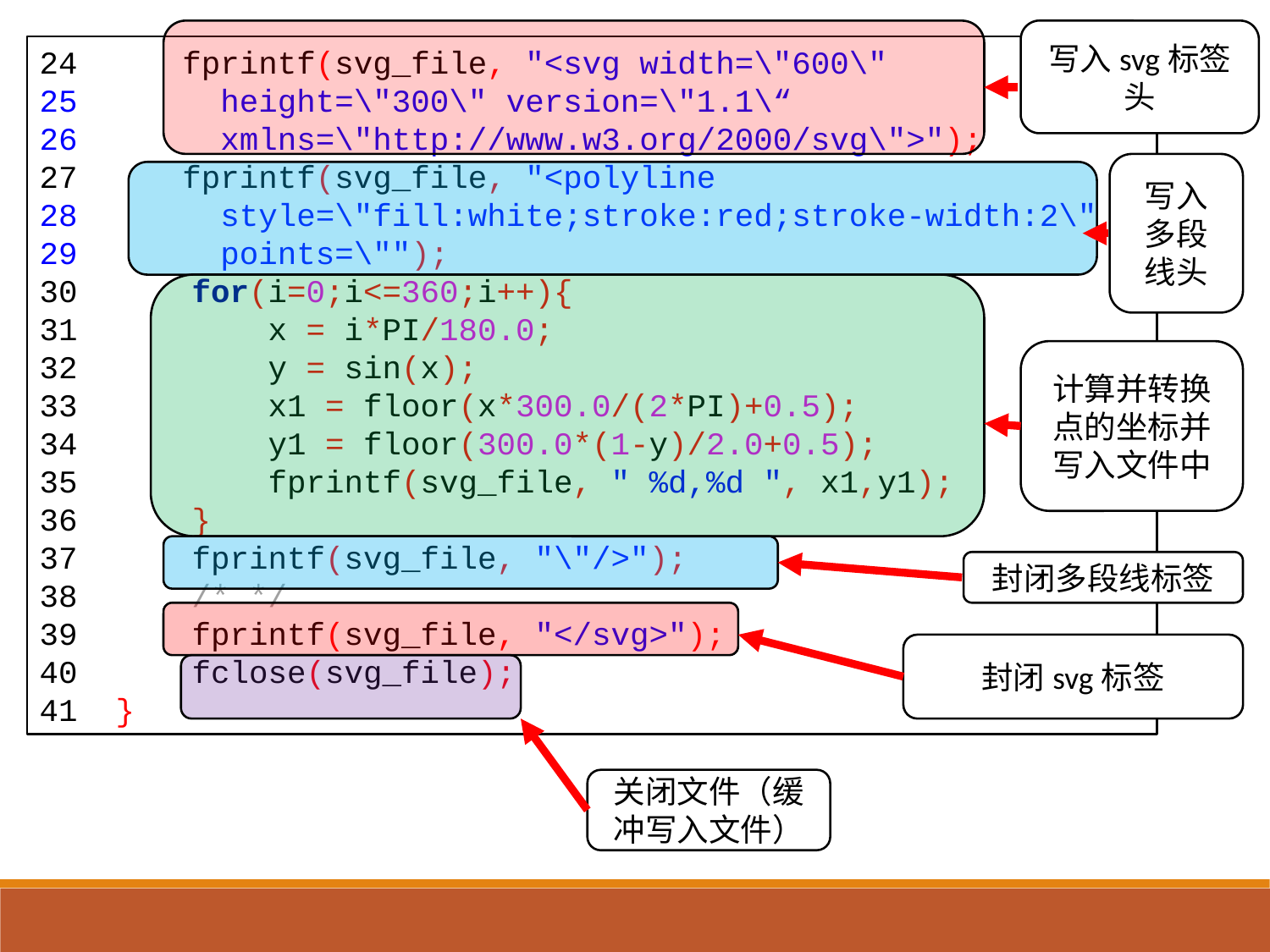

写入svg标签头
     fprintf(svg_file, "<svg width=\"600\"
       height=\"300\" version=\"1.1\“
       xmlns=\"http://www.w3.org/2000/svg\">");
     fprintf(svg_file, "<polyline
       style=\"fill:white;stroke:red;stroke-width:2\"
       points=\"");
30      for(i=0;i<=360;i++){
31          x = i*PI/180.0;
32          y = sin(x);
33          x1 = floor(x*300.0/(2*PI)+0.5);
34          y1 = floor(300.0*(1-y)/2.0+0.5);
35          fprintf(svg_file, " %d,%d ", x1,y1);
36      }
37      fprintf(svg_file, "\"/>");
38      /* */
39      fprintf(svg_file, "</svg>");
40      fclose(svg_file);
41  }
写入多段线头

计算并转换点的坐标并写入文件中

封闭多段线标签

封闭svg标签

关闭文件（缓冲写入文件）